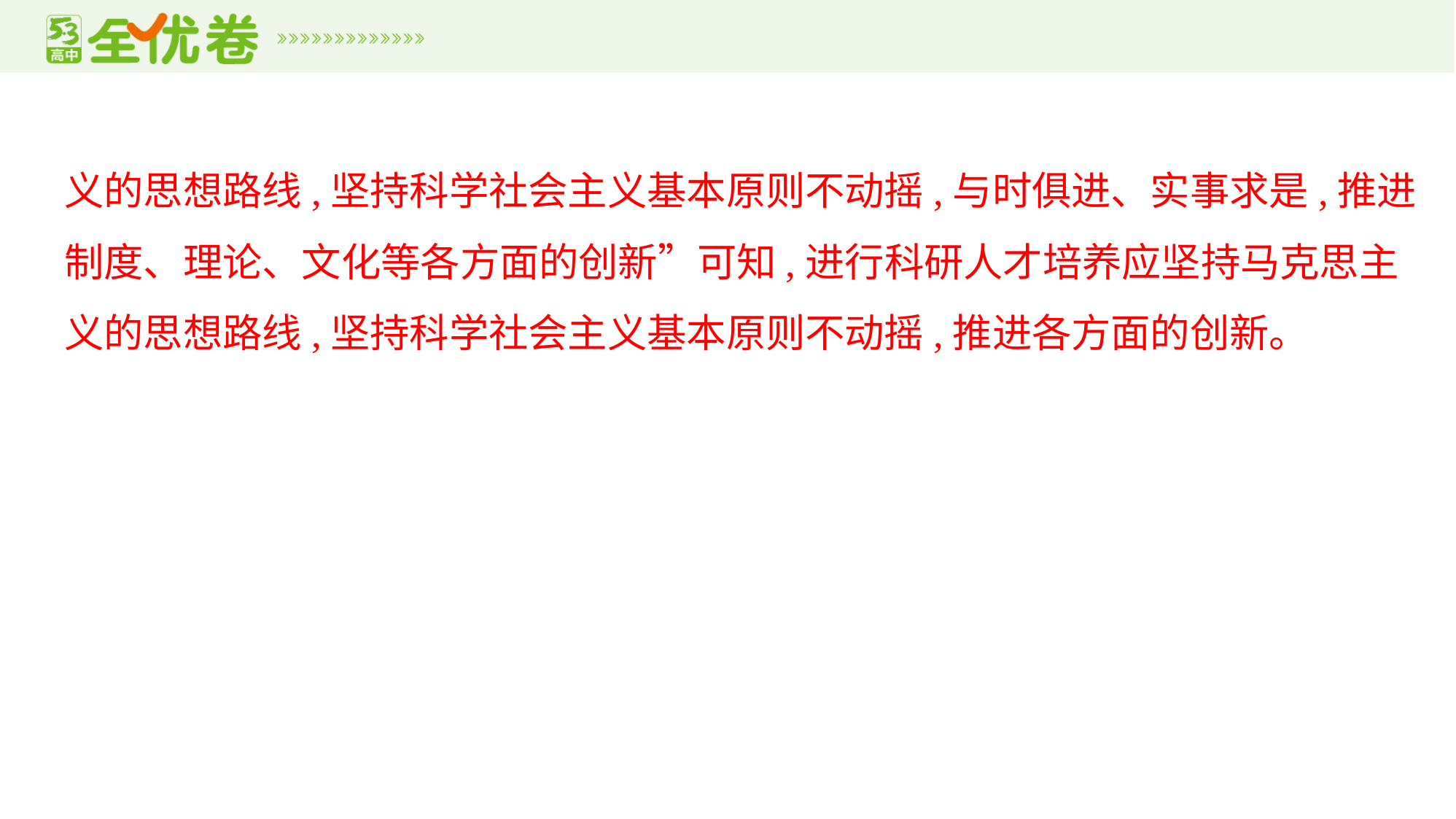

义的思想路线,坚持科学社会主义基本原则不动摇,与时俱进、实事求是,推进
制度、理论、文化等各方面的创新”可知,进行科研人才培养应坚持马克思主
义的思想路线,坚持科学社会主义基本原则不动摇,推进各方面的创新。